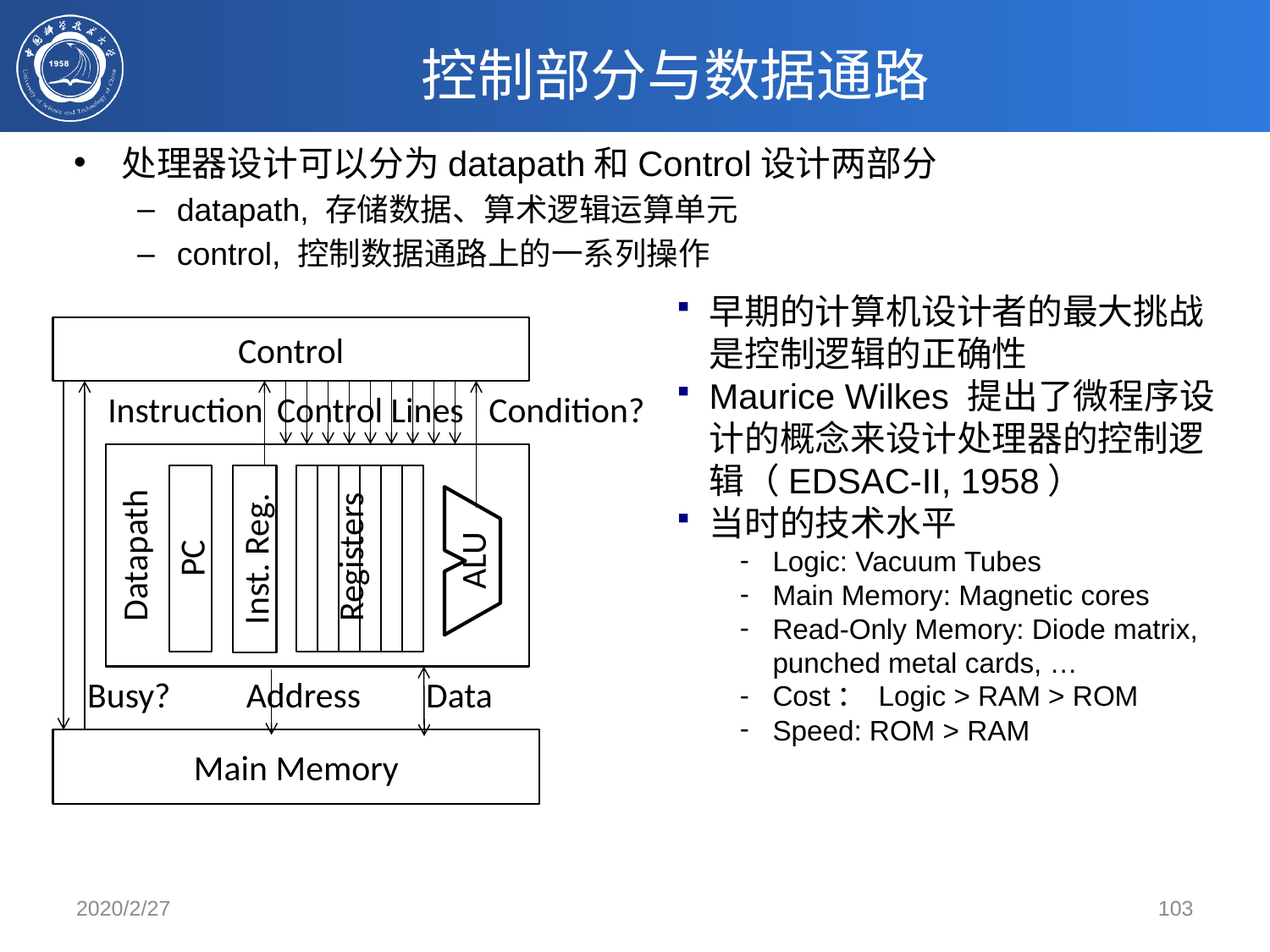

# 控制部分与数据通路
处理器设计可以分为datapath和Control设计两部分
datapath, 存储数据、算术逻辑运算单元
control, 控制数据通路上的一系列操作
早期的计算机设计者的最大挑战是控制逻辑的正确性
Maurice Wilkes 提出了微程序设计的概念来设计处理器的控制逻辑（EDSAC-II, 1958）
当时的技术水平
Logic: Vacuum Tubes
Main Memory: Magnetic cores
Read-Only Memory: Diode matrix, punched metal cards, …
Cost： Logic > RAM > ROM
Speed: ROM > RAM

Control
Datapath
Instruction
Control Lines
Condition?

Registers
ALU
Inst. Reg.
PC
Busy?
Address
Data
Main Memory
2020/2/27
103